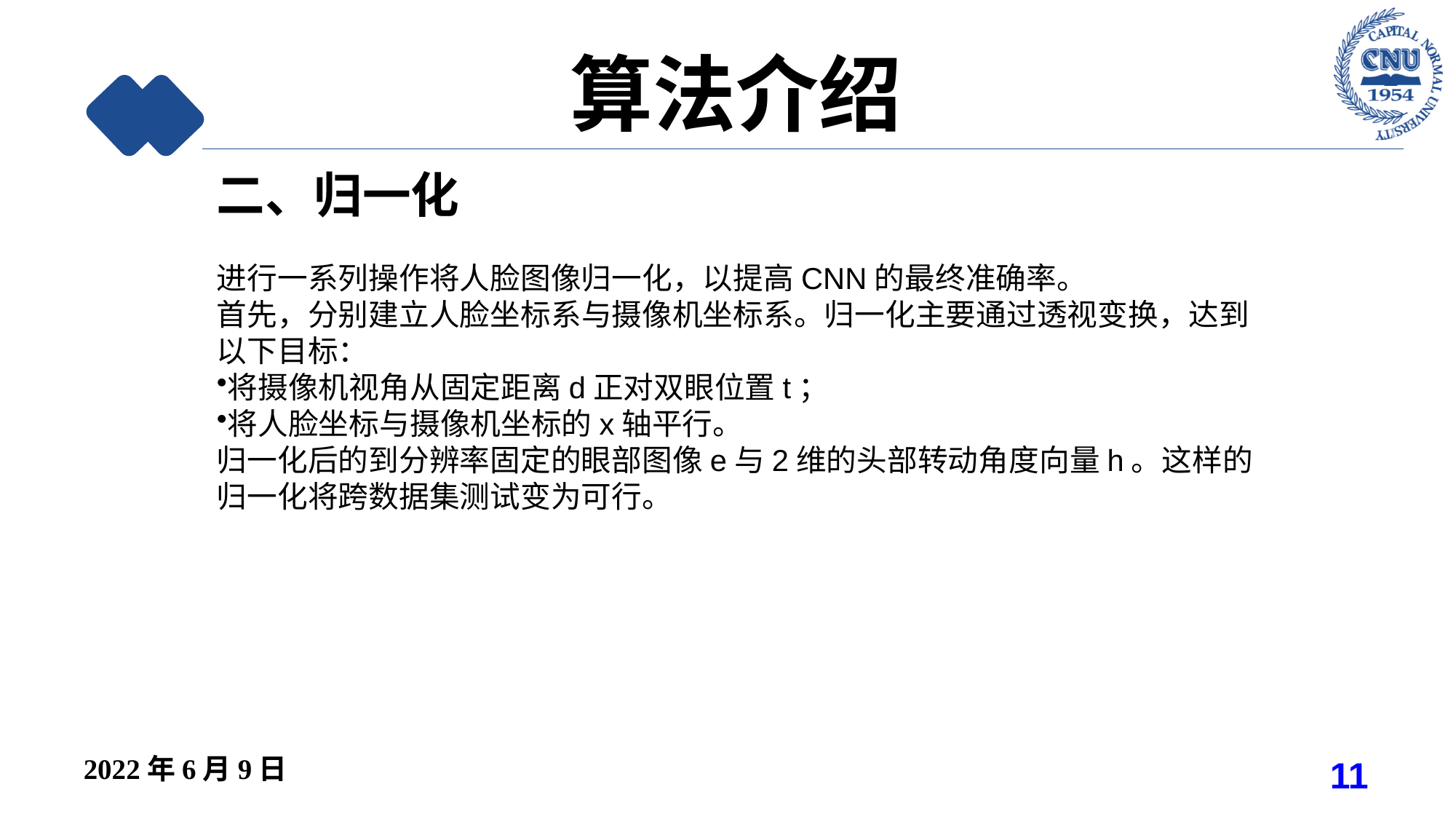

算法介绍

二、归一化

进行一系列操作将人脸图像归一化，以提高CNN的最终准确率。
首先，分别建立人脸坐标系与摄像机坐标系。归一化主要通过透视变换，达到以下目标：
将摄像机视角从固定距离d正对双眼位置t；
将人脸坐标与摄像机坐标的x轴平行。
归一化后的到分辨率固定的眼部图像e与2维的头部转动角度向量h。这样的归一化将跨数据集测试变为可行。
2022年6月9日
11